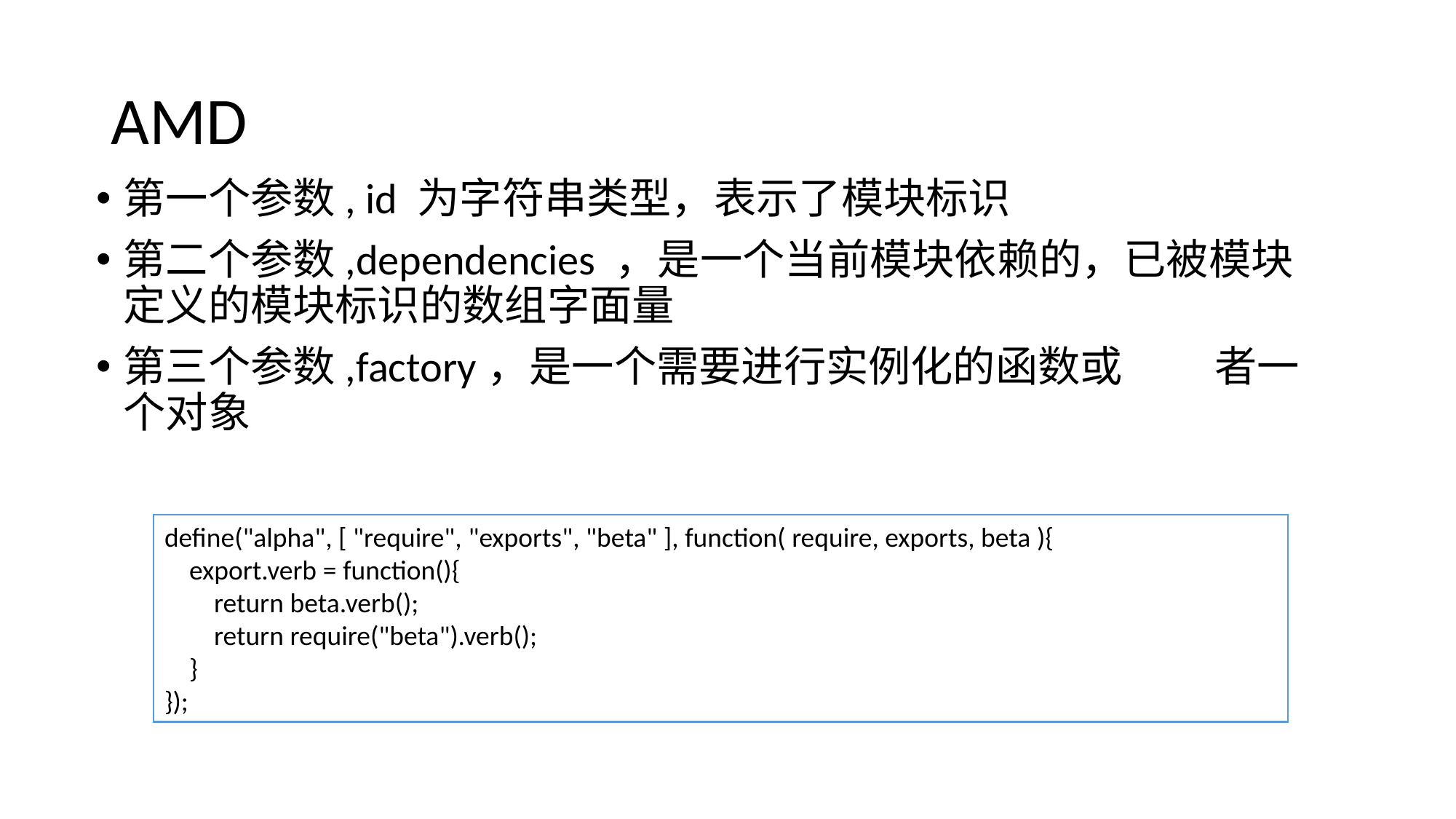

# AMD
第一个参数, id 为字符串类型，表示了模块标识
第二个参数,dependencies ，是一个当前模块依赖的，已被模块定义的模块标识的数组字面量
第三个参数,factory，是一个需要进行实例化的函数或	者一个对象

define("alpha", [ "require", "exports", "beta" ], function( require, exports, beta ){
    export.verb = function(){
        return beta.verb();
        return require("beta").verb();
    }
});